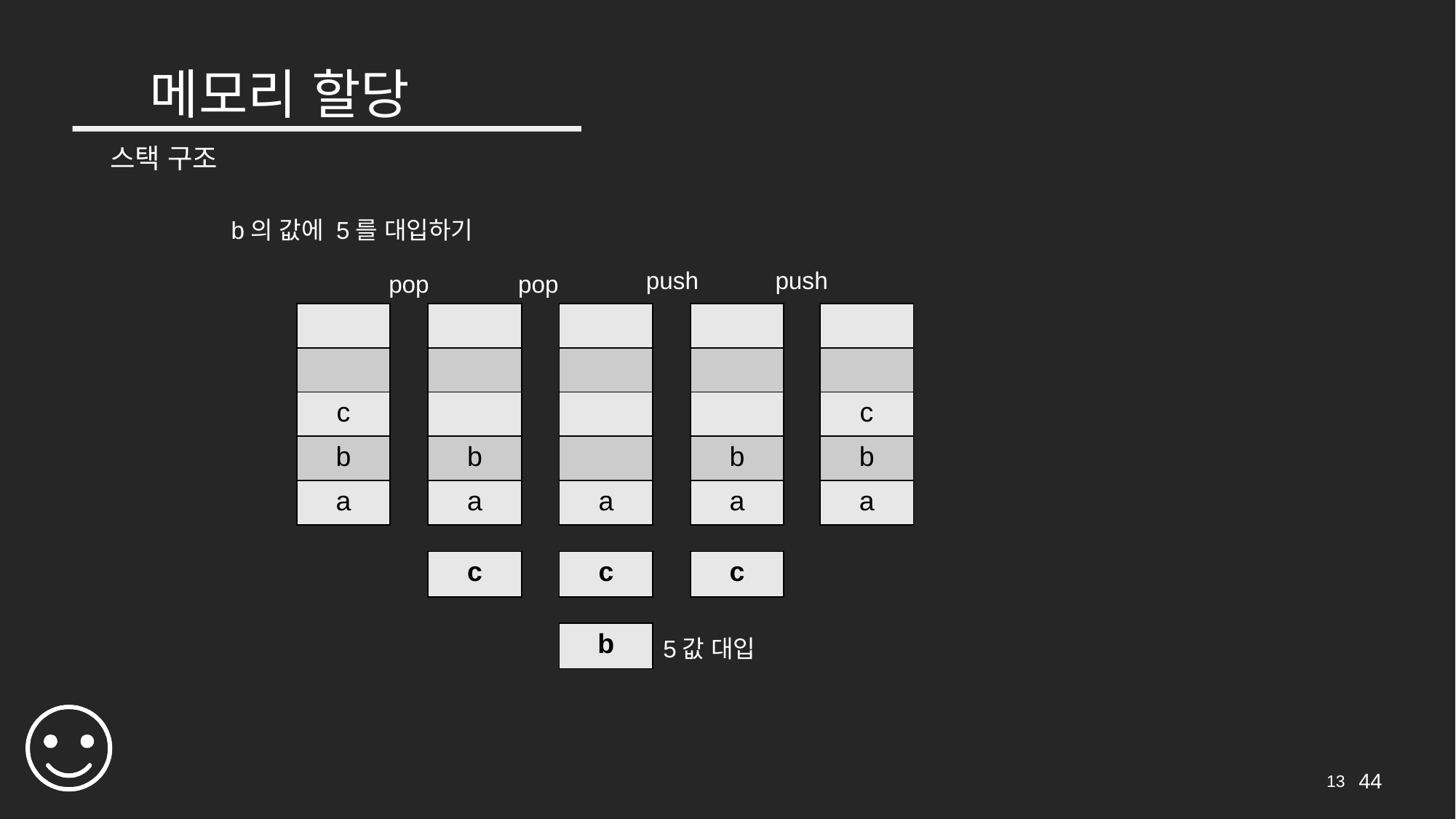

# 메모리 할당

스택 구조
b의 값에 5를 대입하기
push
push
pop
pop
|  |
| --- |
|  |
| c |
| b |
| a |
|  |
| --- |
|  |
|  |
| b |
| a |
|  |
| --- |
|  |
|  |
|  |
| a |
|  |
| --- |
|  |
|  |
| b |
| a |
|  |
| --- |
|  |
| c |
| b |
| a |
| c |
| --- |
| c |
| --- |
| c |
| --- |
| b |
| --- |
5값 대입
13